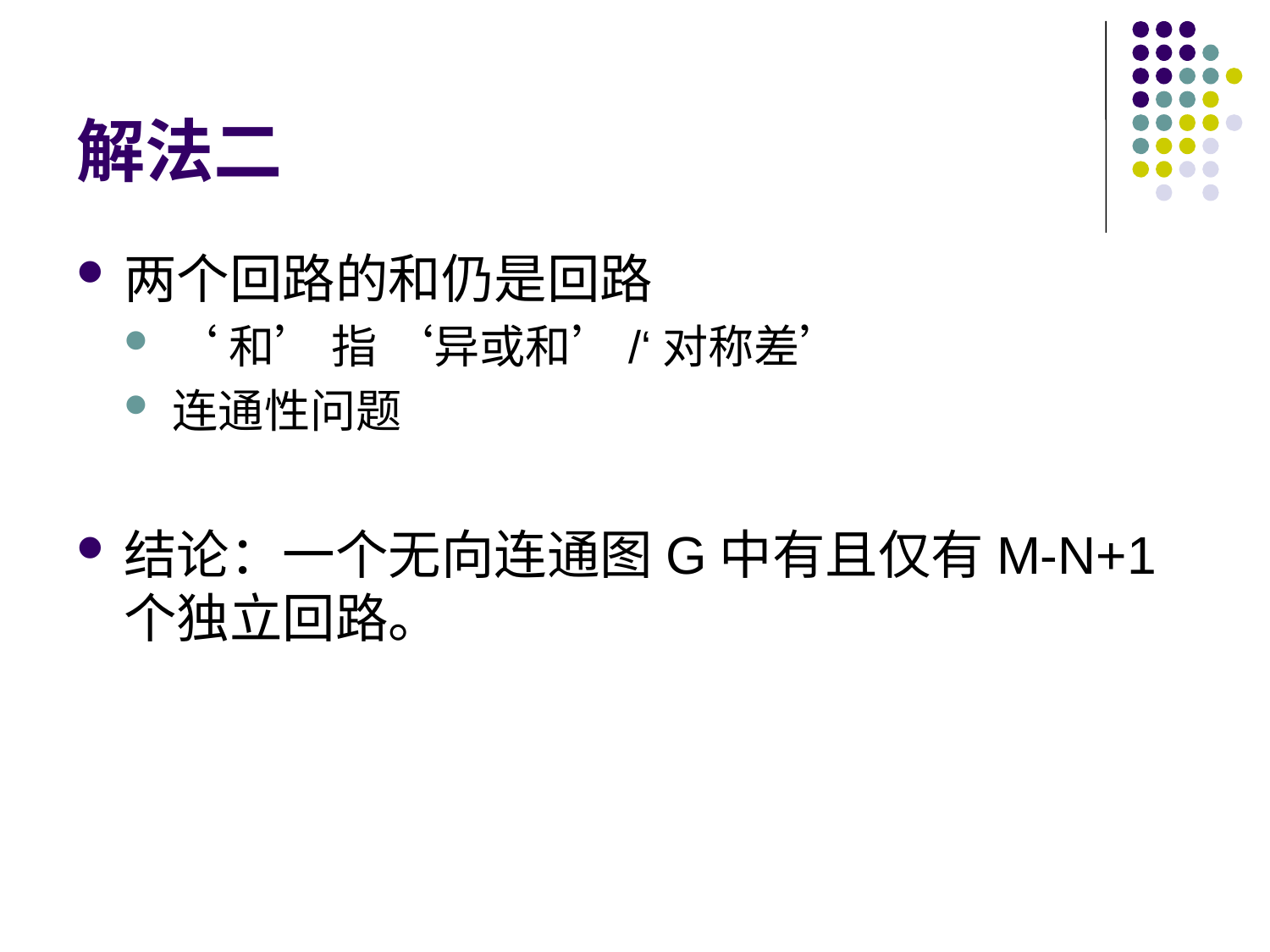

# 解法二
两个回路的和仍是回路
‘和’ 指 ‘异或和’/‘对称差’
连通性问题

结论：一个无向连通图G中有且仅有M-N+1个独立回路。